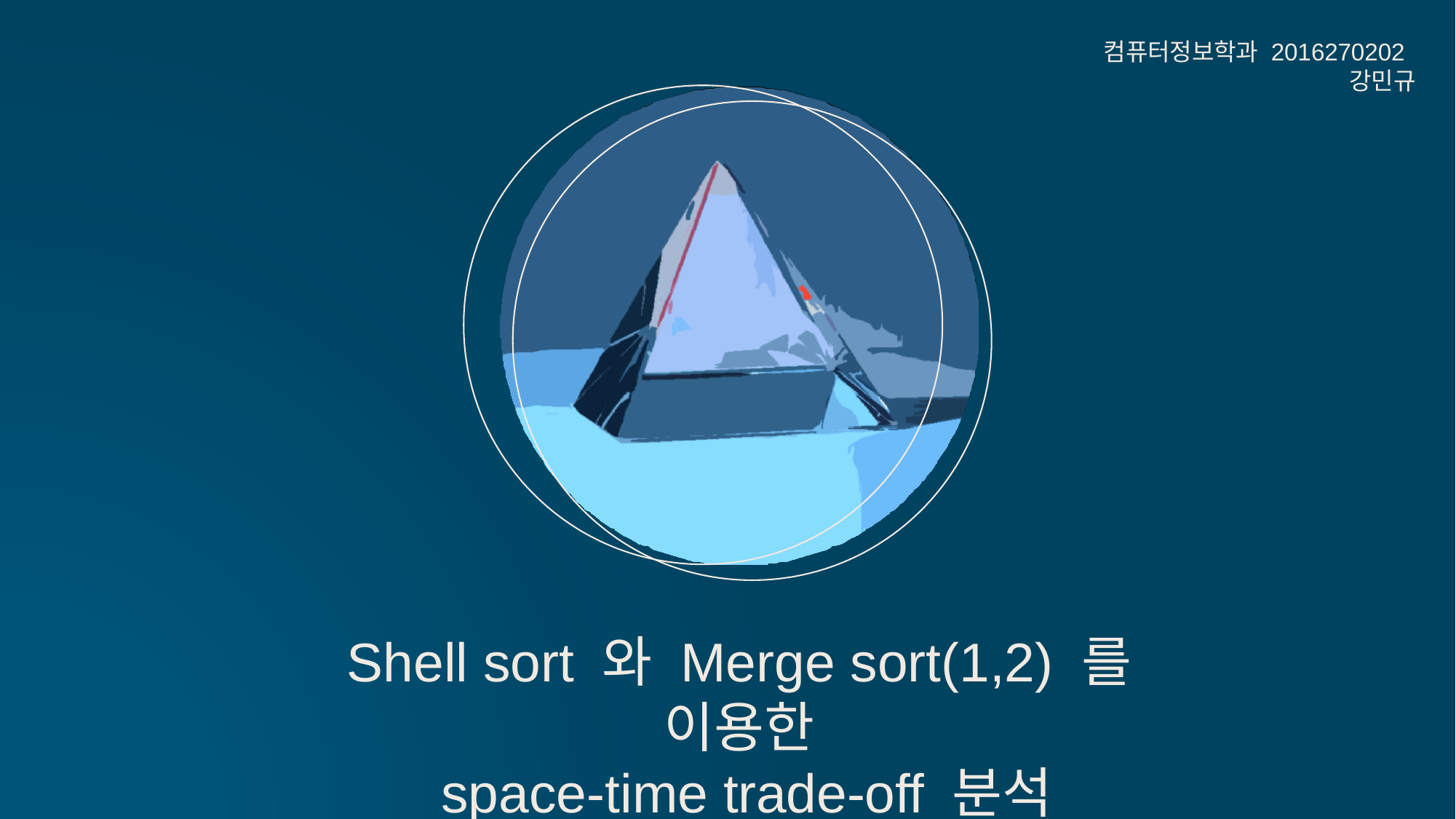

컴퓨터정보학과 2016270202
강민규
Shell sort 와 Merge sort(1,2) 를 이용한
space-time trade-off 분석